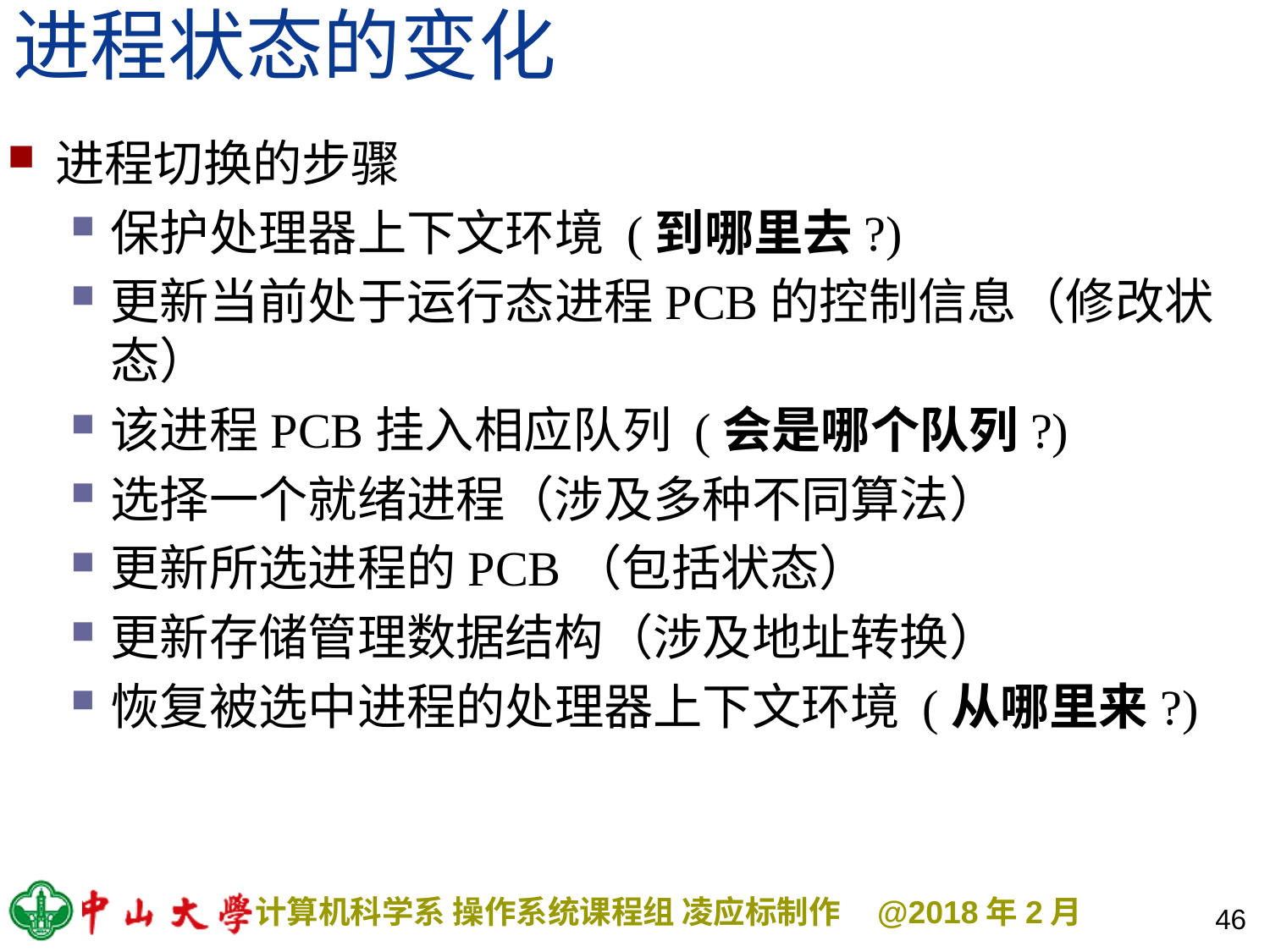

# 进程状态的变化
进程切换的步骤
保护处理器上下文环境 (到哪里去?)
更新当前处于运行态进程PCB的控制信息（修改状态）
该进程PCB挂入相应队列 (会是哪个队列?)
选择一个就绪进程（涉及多种不同算法）
更新所选进程的PCB（包括状态）
更新存储管理数据结构（涉及地址转换）
恢复被选中进程的处理器上下文环境 (从哪里来?)
46